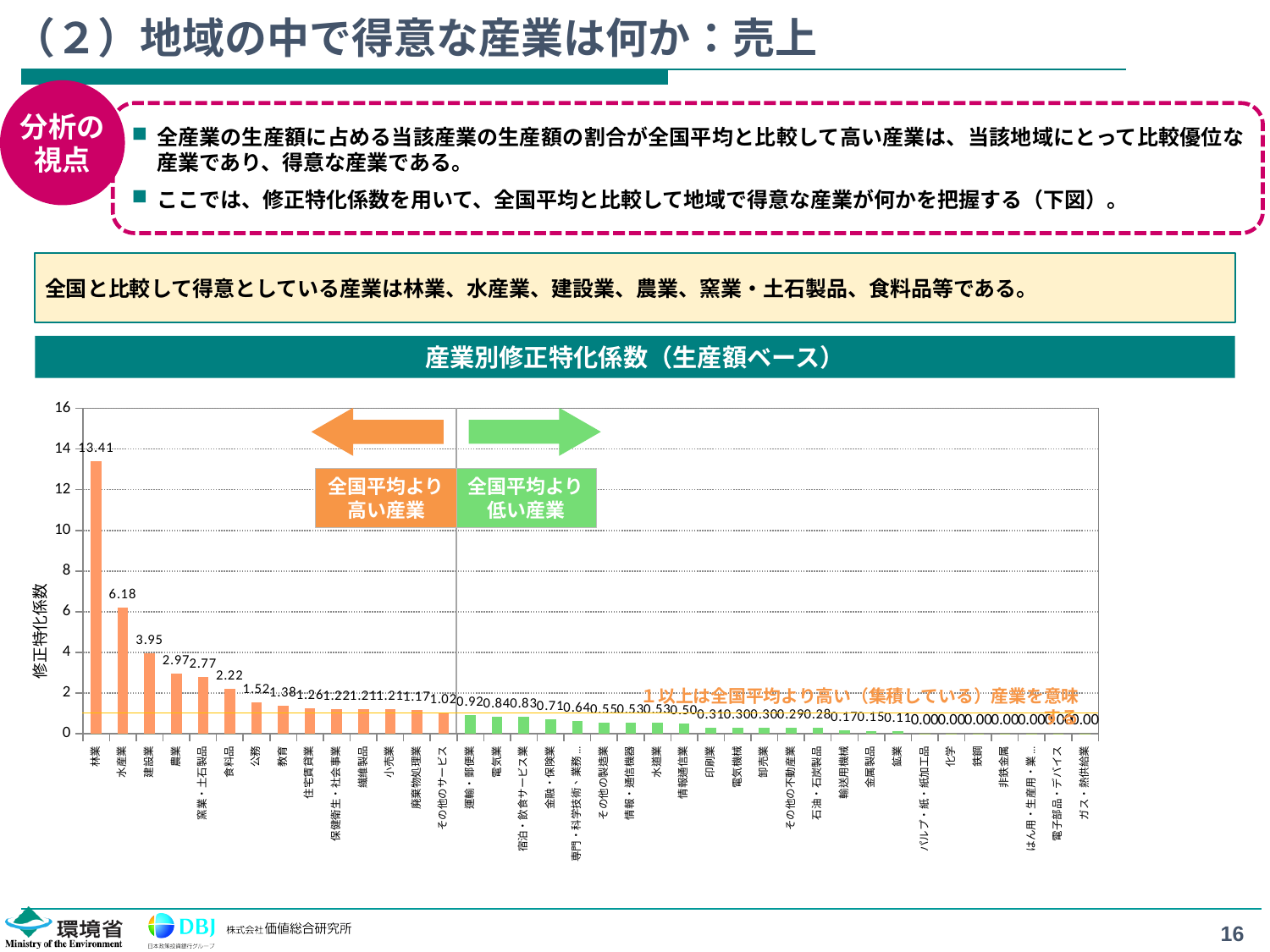

# （２）地域の中で得意な産業は何か：売上
分析の
視点
全産業の生産額に占める当該産業の生産額の割合が全国平均と比較して高い産業は、当該地域にとって比較優位な産業であり、得意な産業である。
ここでは、修正特化係数を用いて、全国平均と比較して地域で得意な産業が何かを把握する（下図）。
全国と比較して得意としている産業は林業、水産業、建設業、農業、窯業・土石製品、食料品等である。
産業別修正特化係数（生産額ベース）

### Chart

| Category |  |  | ゼロ |
|---|---|---|---|
| 林業 | 0.0 | 13.410636640769063 | 0.0 |
| 水産業 | 0.0 | 6.183012989307373 | 0.0 |
| 建設業 | 0.0 | 3.951191584183333 | 0.0 |
| 農業 | 0.0 | 2.9731010503808206 | 0.0 |
| 窯業・土石製品 | 0.0 | 2.7717613899383933 | 0.0 |
| 食料品 | 0.0 | 2.2230192571359186 | 0.0 |
| 公務 | 0.0 | 1.5245676638947254 | 0.0 |
| 教育 | 0.0 | 1.3816162225776685 | 0.0 |
| 住宅賃貸業 | 0.0 | 1.2590721193106507 | 0.0 |
| 保健衛生・社会事業 | 0.0 | 1.224102733852416 | 0.0 |
| 繊維製品 | 0.0 | 1.213715361170564 | 0.0 |
| 小売業 | 0.0 | 1.208636334917709 | 0.0 |
| 廃棄物処理業 | 0.0 | 1.1732181640836419 | 0.0 |
| その他のサービス | 0.0 | 1.0213528138213186 | 0.0 |
| 運輸・郵便業 | 0.9169998040780819 | 0.0 | 0.0 |
| 電気業 | 0.8444608252206746 | 0.0 | 0.0 |
| 宿泊・飲食サービス業 | 0.827626314834534 | 0.0 | 0.0 |
| 金融・保険業 | 0.7077705076355739 | 0.0 | 0.0 |
| 専門・科学技術、業務支援サービス業 | 0.6366965134884667 | 0.0 | 0.0 |
| その他の製造業 | 0.5530319692568877 | 0.0 | 0.0 |
| 情報・通信機器 | 0.5305277227081088 | 0.0 | 0.0 |
| 水道業 | 0.5280489887329538 | 0.0 | 0.0 |
| 情報通信業 | 0.5012008637554012 | 0.0 | 0.0 |
| 印刷業 | 0.3064509786371088 | 0.0 | 0.0 |
| 電気機械 | 0.3011215264440343 | 0.0 | 0.0 |
| 卸売業 | 0.29834135726721717 | 0.0 | 0.0 |
| その他の不動産業 | 0.28585091727177725 | 0.0 | 0.0 |
| 石油・石炭製品 | 0.27906126158803796 | 0.0 | 0.0 |
| 輸送用機械 | 0.17209341289837723 | 0.0 | 0.0 |
| 金属製品 | 0.14625413880995983 | 0.0 | 0.0 |
| 鉱業 | 0.11209366730870624 | 0.0 | 0.0 |
| パルプ・紙・紙加工品 | 0.0 | 0.0 | 1e-10 |
| 化学 | 0.0 | 0.0 | 1e-10 |
| 鉄鋼 | 0.0 | 0.0 | 1e-10 |
| 非鉄金属 | 0.0 | 0.0 | 1e-10 |
| はん用・生産用・業務用機械 | 0.0 | 0.0 | 1e-10 |
| 電子部品・デバイス | 0.0 | 0.0 | 1e-10 |
| ガス・熱供給業 | 0.0 | 0.0 | 1e-10 |

全国平均より
高い産業
全国平均より
低い産業
１以上は全国平均より高い（集積している）産業を意味する
16